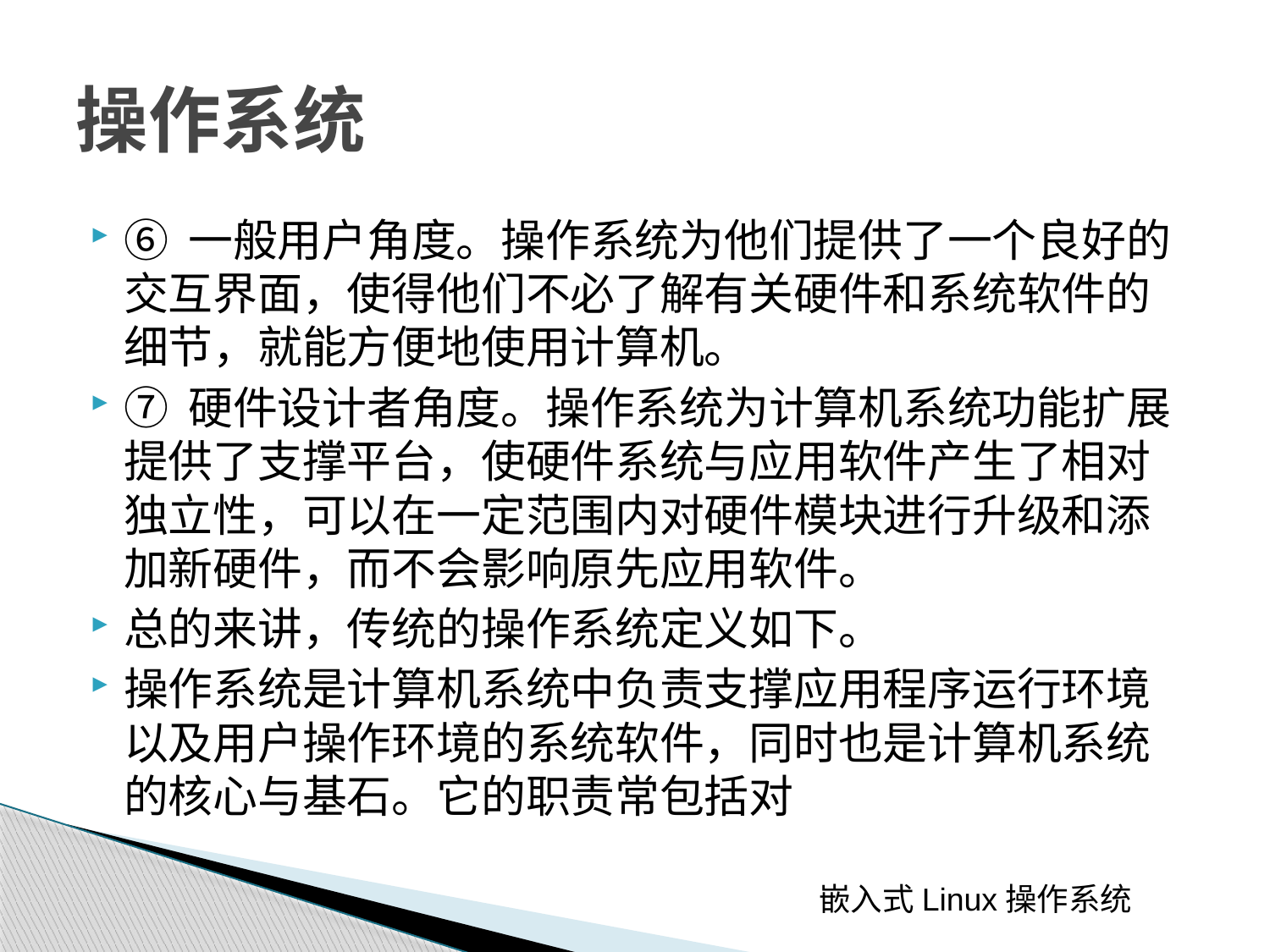

# 操作系统
⑥ 一般用户角度。操作系统为他们提供了一个良好的交互界面，使得他们不必了解有关硬件和系统软件的细节，就能方便地使用计算机。
⑦ 硬件设计者角度。操作系统为计算机系统功能扩展提供了支撑平台，使硬件系统与应用软件产生了相对独立性，可以在一定范围内对硬件模块进行升级和添加新硬件，而不会影响原先应用软件。
总的来讲，传统的操作系统定义如下。
操作系统是计算机系统中负责支撑应用程序运行环境以及用户操作环境的系统软件，同时也是计算机系统的核心与基石。它的职责常包括对
         嵌入式Linux操作系统